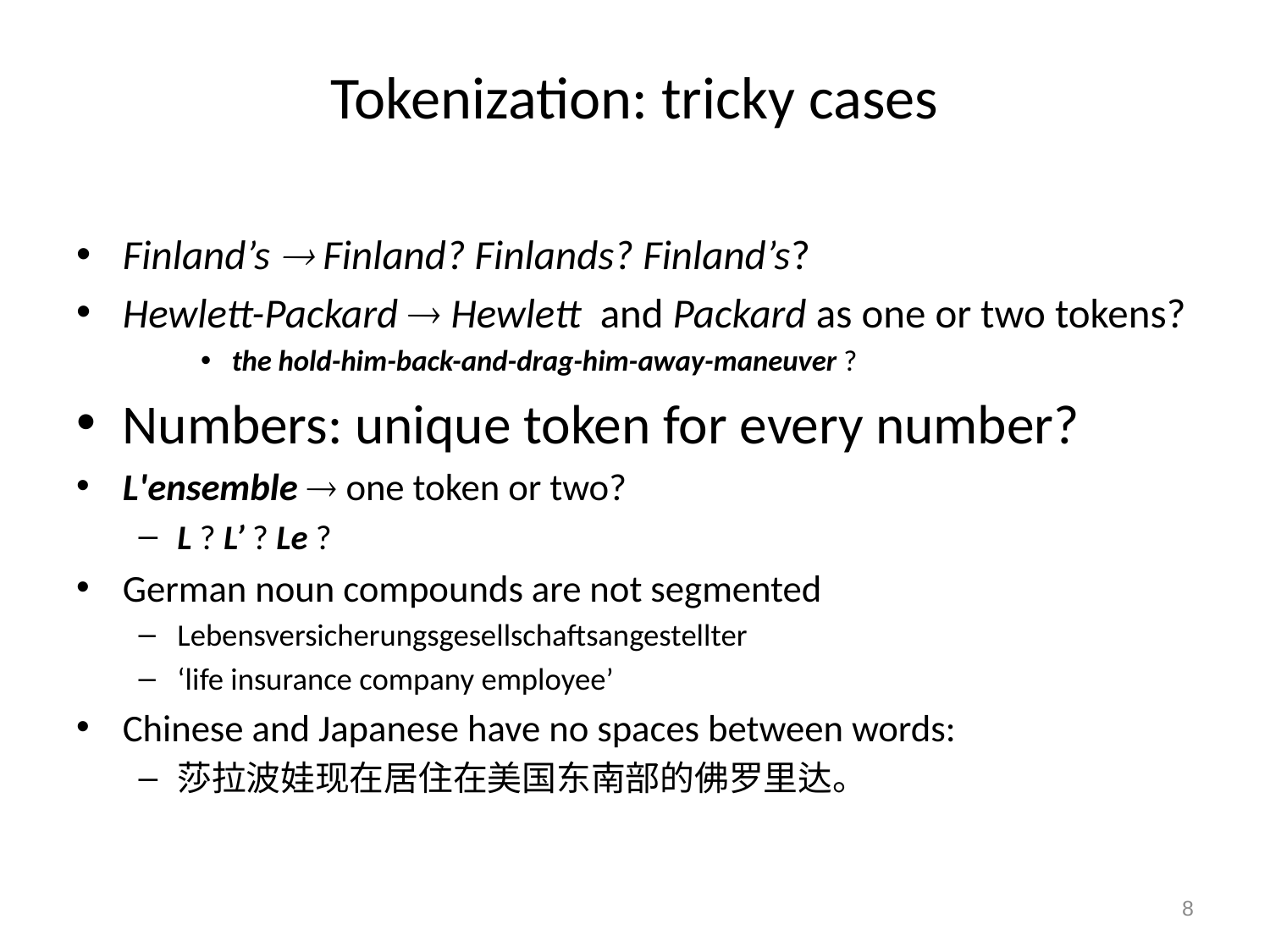

# Tokenization: tricky cases
Finland’s → Finland? Finlands? Finland’s?
Hewlett-Packard → Hewlett  and Packard as one or two tokens?
the hold-him-back-and-drag-him-away-maneuver ?
Numbers: unique token for every number?
L'ensemble → one token or two?
L ? L’ ? Le ?
German noun compounds are not segmented
Lebensversicherungsgesellschaftsangestellter
‘life insurance company employee’
Chinese and Japanese have no spaces between words:
莎拉波娃现在居住在美国东南部的佛罗里达。

8